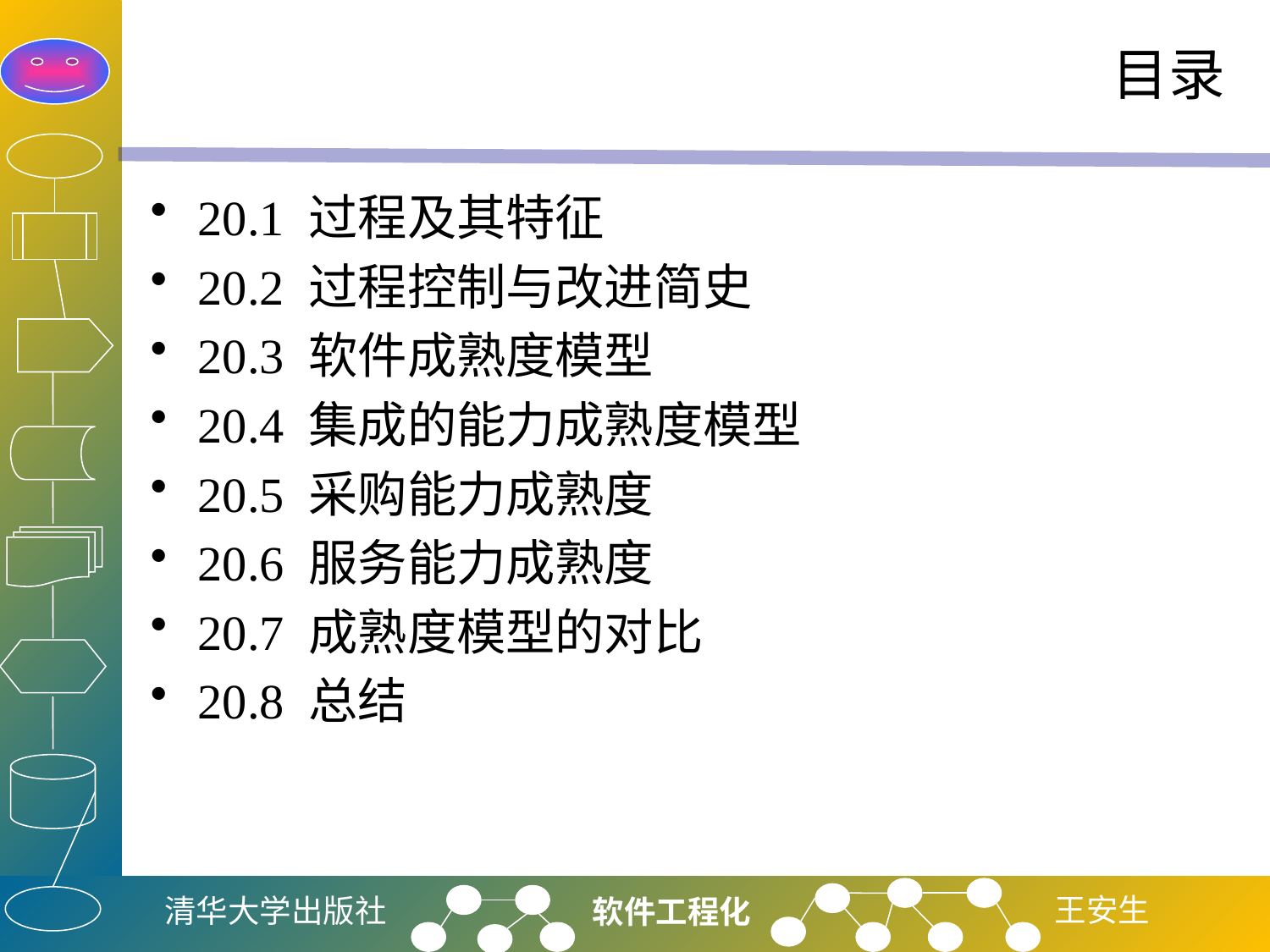

# 目录
20.1 过程及其特征
20.2 过程控制与改进简史
20.3 软件成熟度模型
20.4 集成的能力成熟度模型
20.5 采购能力成熟度
20.6 服务能力成熟度
20.7 成熟度模型的对比
20.8 总结